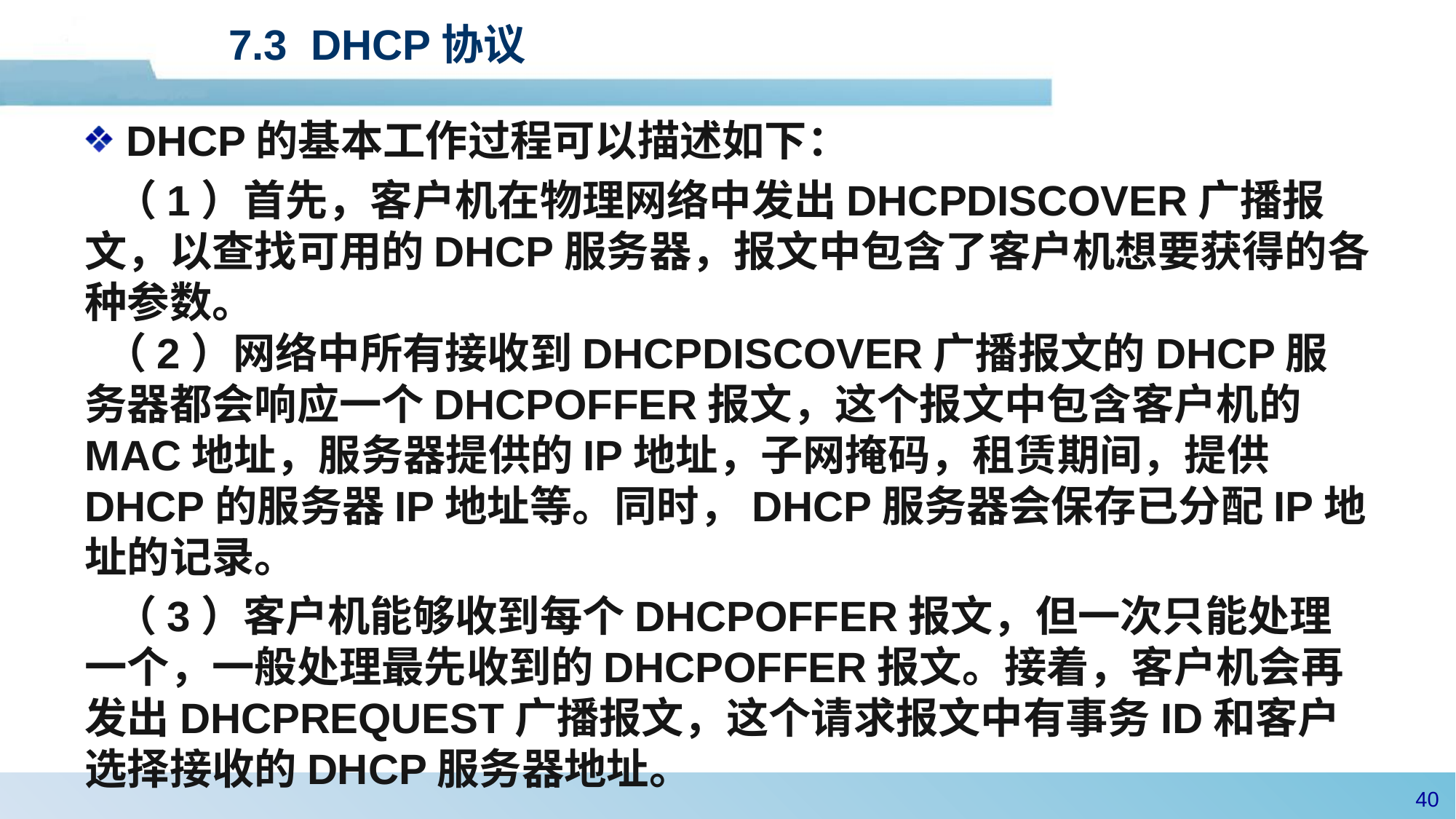

#
7.3  DHCP协议
DHCP的基本工作过程可以描述如下：
  （1）首先，客户机在物理网络中发出DHCPDISCOVER广播报文，以查找可用的DHCP服务器，报文中包含了客户机想要获得的各种参数。
  （2）网络中所有接收到DHCPDISCOVER广播报文的DHCP服务器都会响应一个DHCPOFFER报文，这个报文中包含客户机的MAC地址，服务器提供的IP地址，子网掩码，租赁期间，提供DHCP的服务器IP地址等。同时，DHCP服务器会保存已分配IP地址的记录。
  （3）客户机能够收到每个DHCPOFFER报文，但一次只能处理一个，一般处理最先收到的DHCPOFFER报文。接着，客户机会再发出DHCPREQUEST广播报文，这个请求报文中有事务ID和客户选择接收的DHCP服务器地址。
40